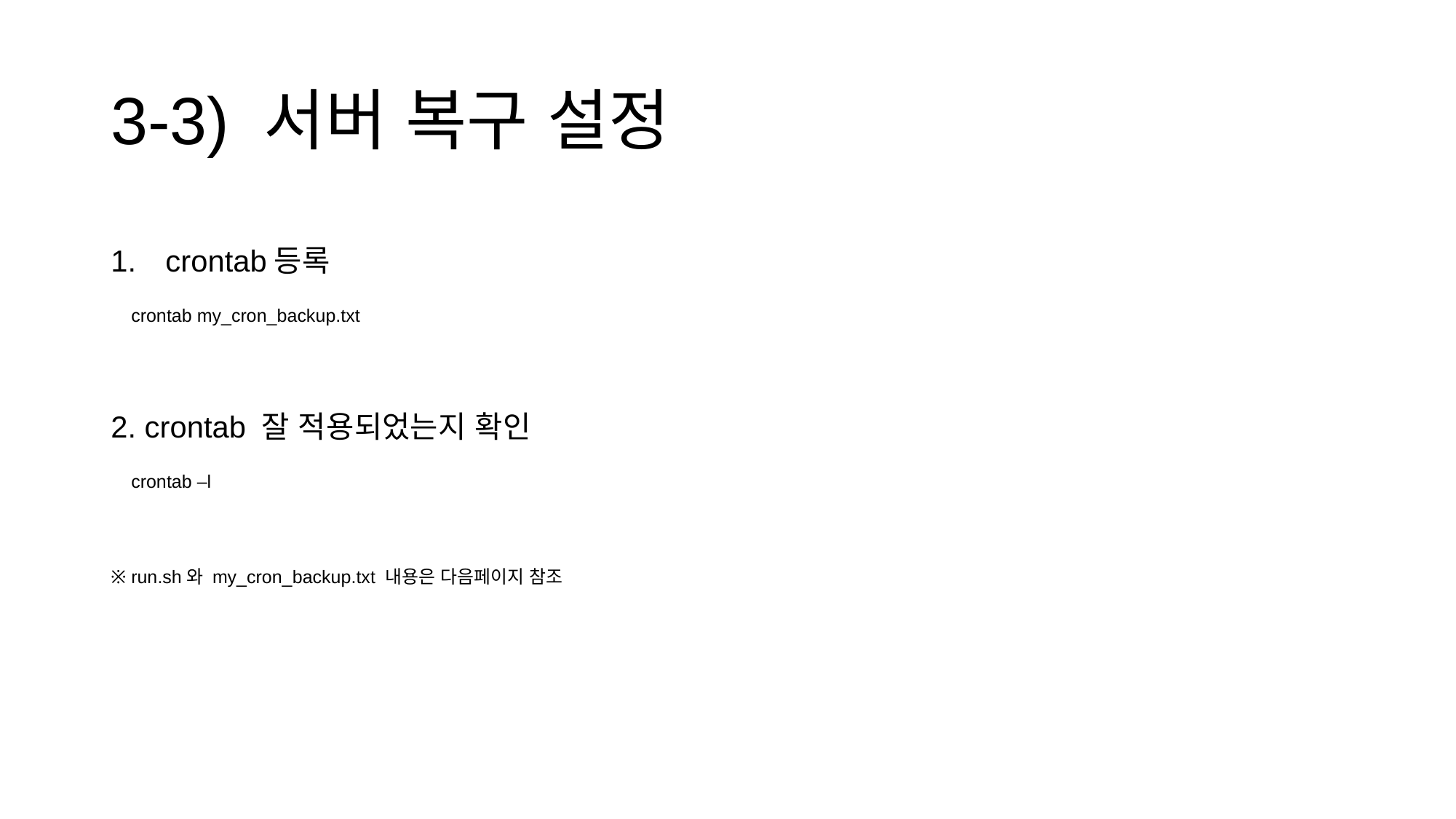

# 3-3) 서버 복구 설정
crontab등록
    crontab my_cron_backup.txt

2. crontab 잘 적용되었는지 확인
    crontab –l

※ run.sh와 my_cron_backup.txt 내용은 다음페이지 참조